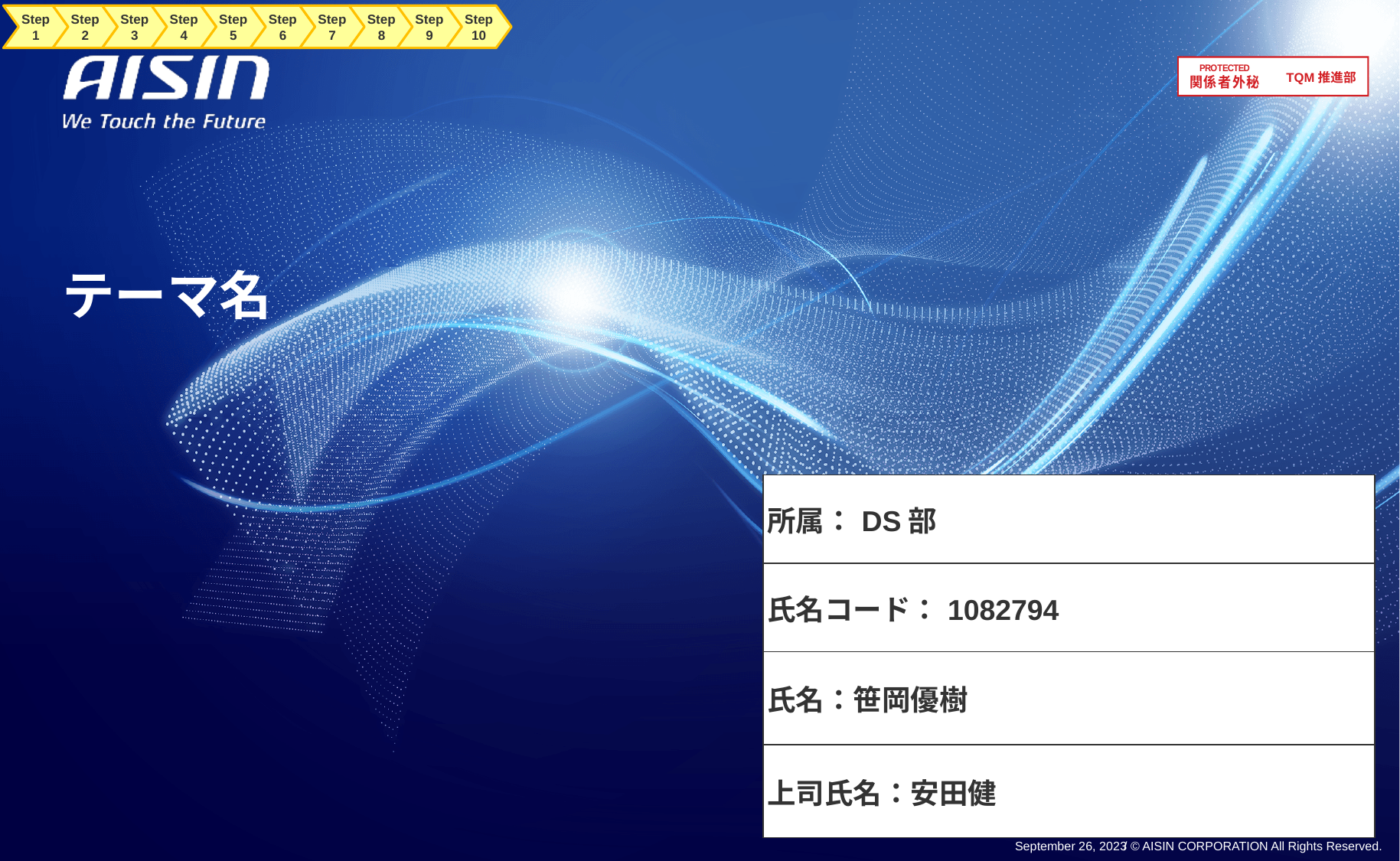

Step1
Step2
Step3
Step4
Step5
Step6
Step7
Step8
Step9
Step10
テーマ名
| 所属：DS部 |
| --- |
| 氏名コード：1082794 |
| 氏名：笹岡優樹 |
| 上司氏名：安田健 |
September 26, 2023